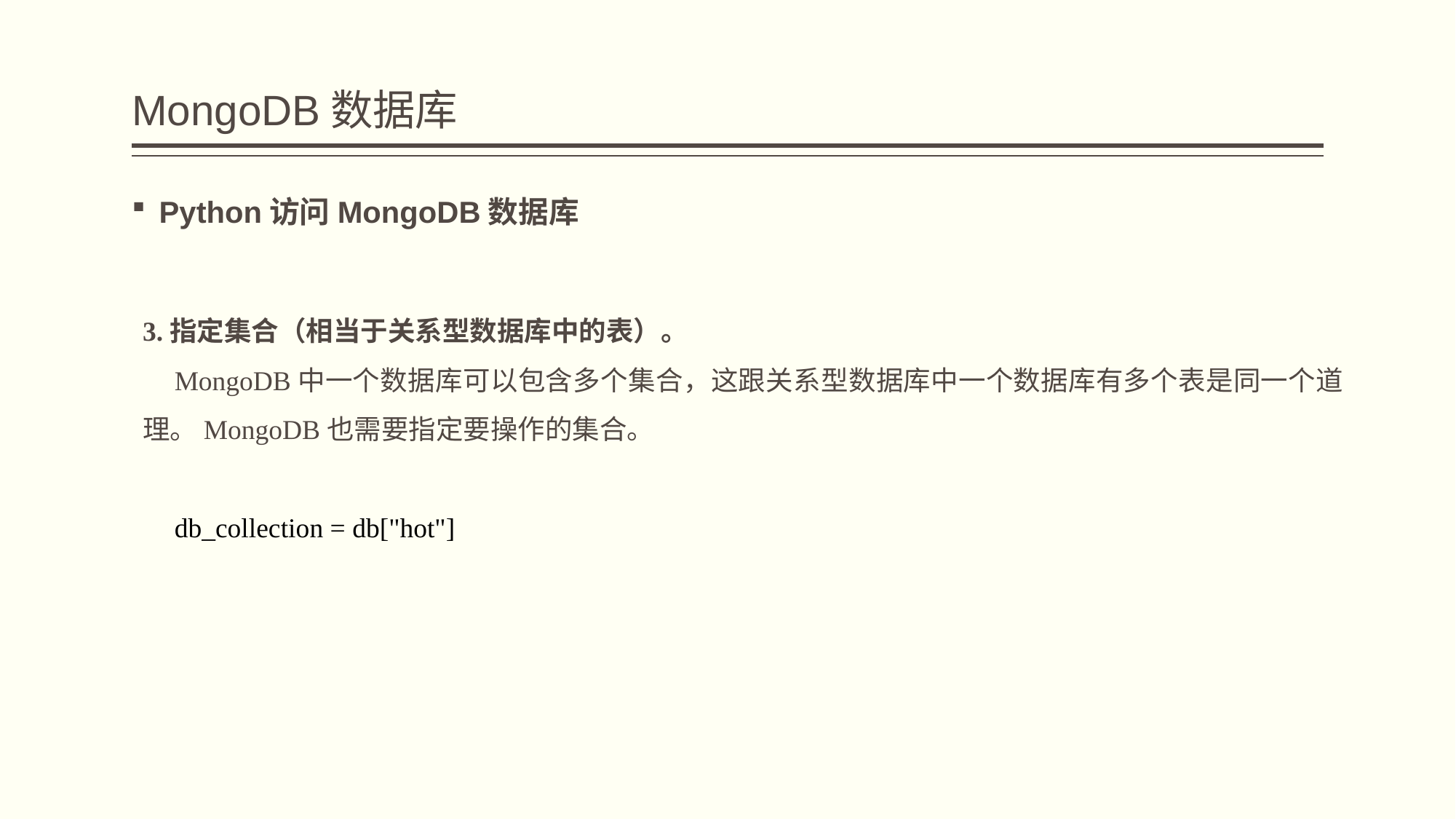

# MongoDB数据库
Python访问MongoDB数据库
3.指定集合（相当于关系型数据库中的表）。
MongoDB中一个数据库可以包含多个集合，这跟关系型数据库中一个数据库有多个表是同一个道理。MongoDB也需要指定要操作的集合。

db_collection = db["hot"]